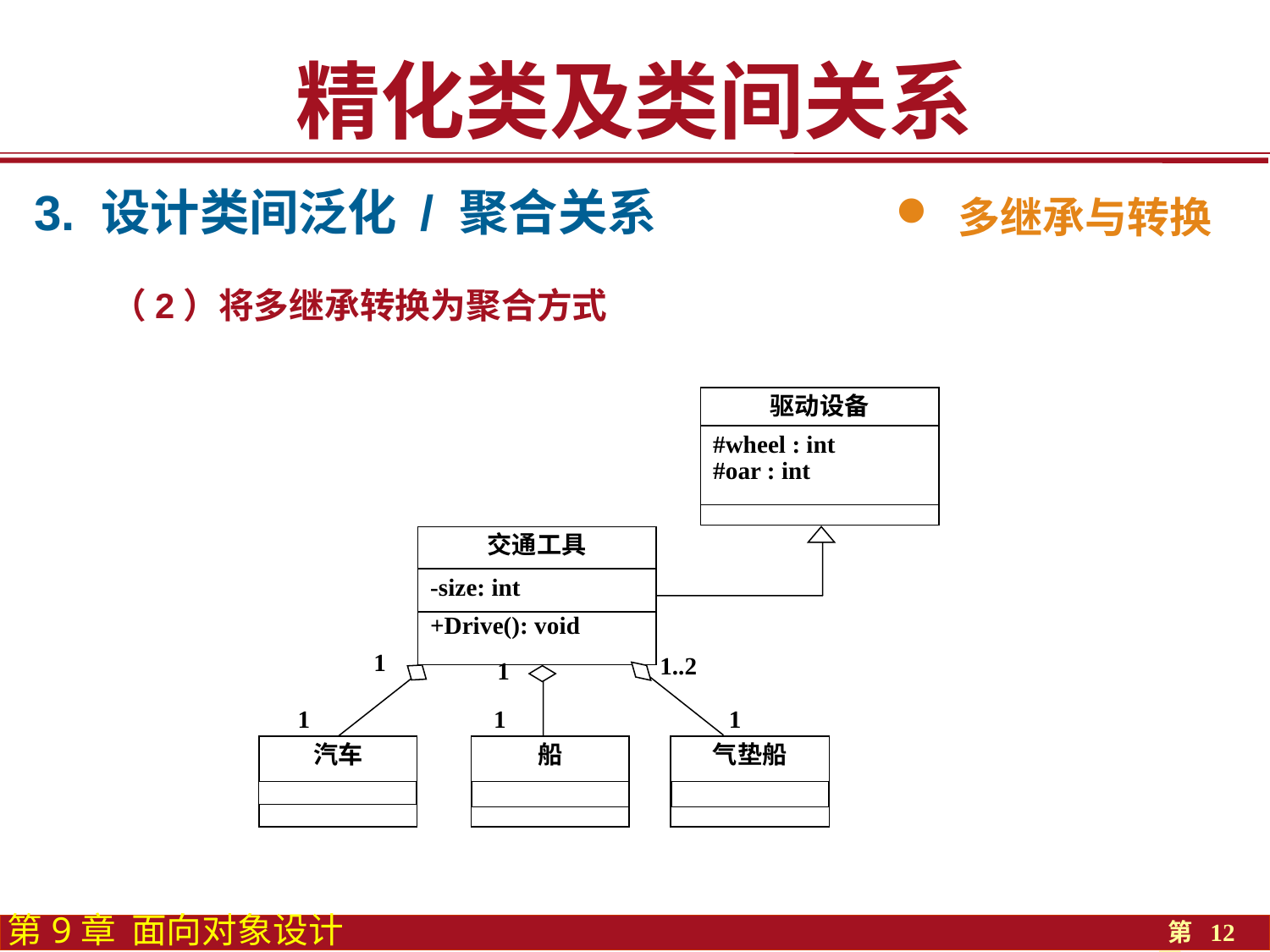

精化类及类间关系
 多继承与转换
3. 设计类间泛化 / 聚合关系
（2）将多继承转换为聚合方式
驱动设备

#wheel : int
#oar : int

交通工具

+Drive(): void

-size: int

1
1..2
1

1
1
1
汽车

船

气垫船